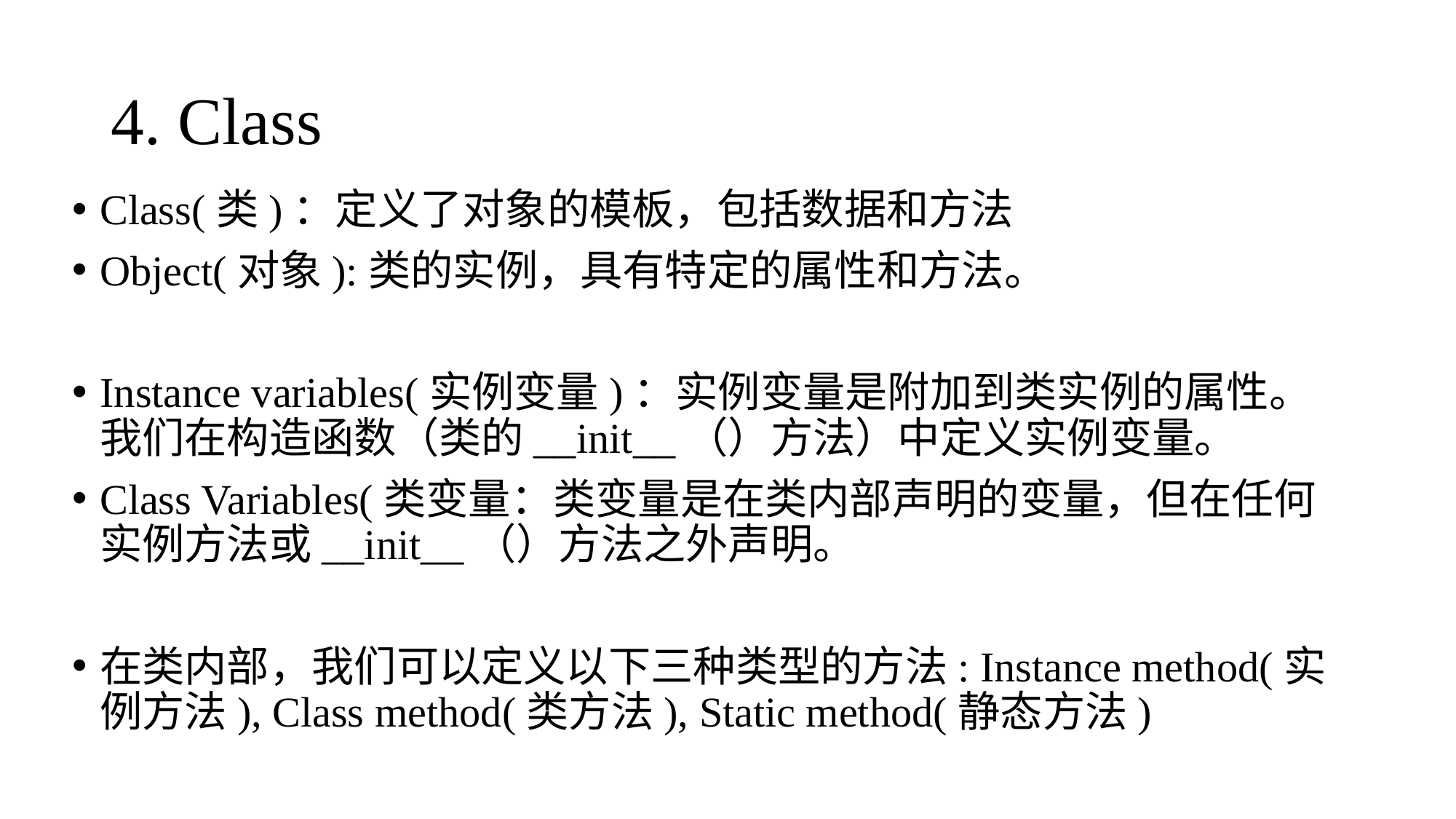

# 4. Class
Class(类)：定义了对象的模板，包括数据和方法
Object(对象):类的实例，具有特定的属性和方法。

Instance variables(实例变量)：实例变量是附加到类实例的属性。我们在构造函数（类的__init__（）方法）中定义实例变量。
Class Variables(类变量：类变量是在类内部声明的变量，但在任何实例方法或__init__（）方法之外声明。

在类内部，我们可以定义以下三种类型的方法: Instance method(实例方法), Class method(类方法), Static method(静态方法)